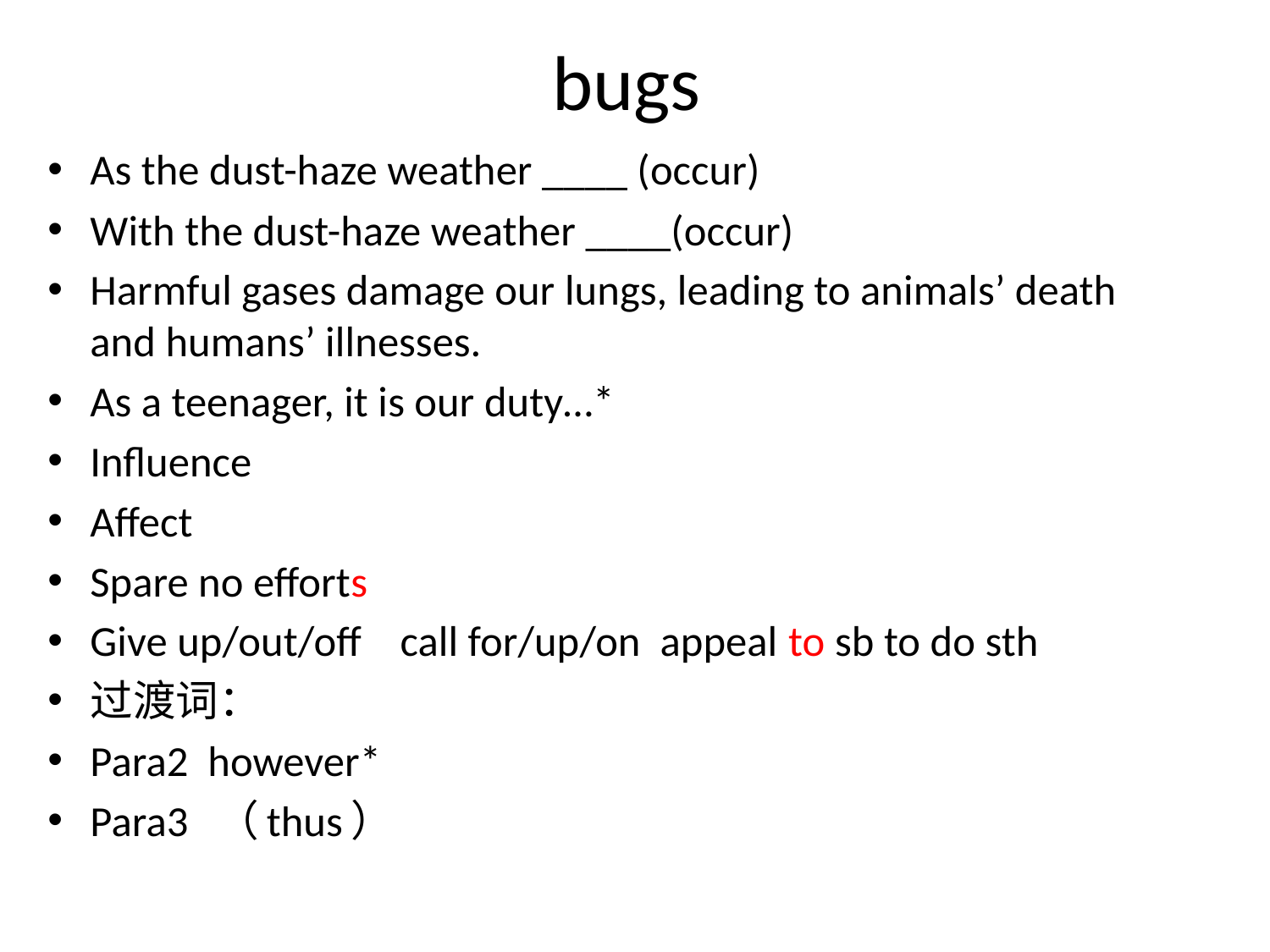

# bugs
As the dust-haze weather ____ (occur)
With the dust-haze weather ____(occur)
Harmful gases damage our lungs, leading to animals’ death and humans’ illnesses.
As a teenager, it is our duty…*
Influence
Affect
Spare no efforts
Give up/out/off    call for/up/on  appeal to sb to do sth
过渡词：
Para2  however*
Para3  （thus）